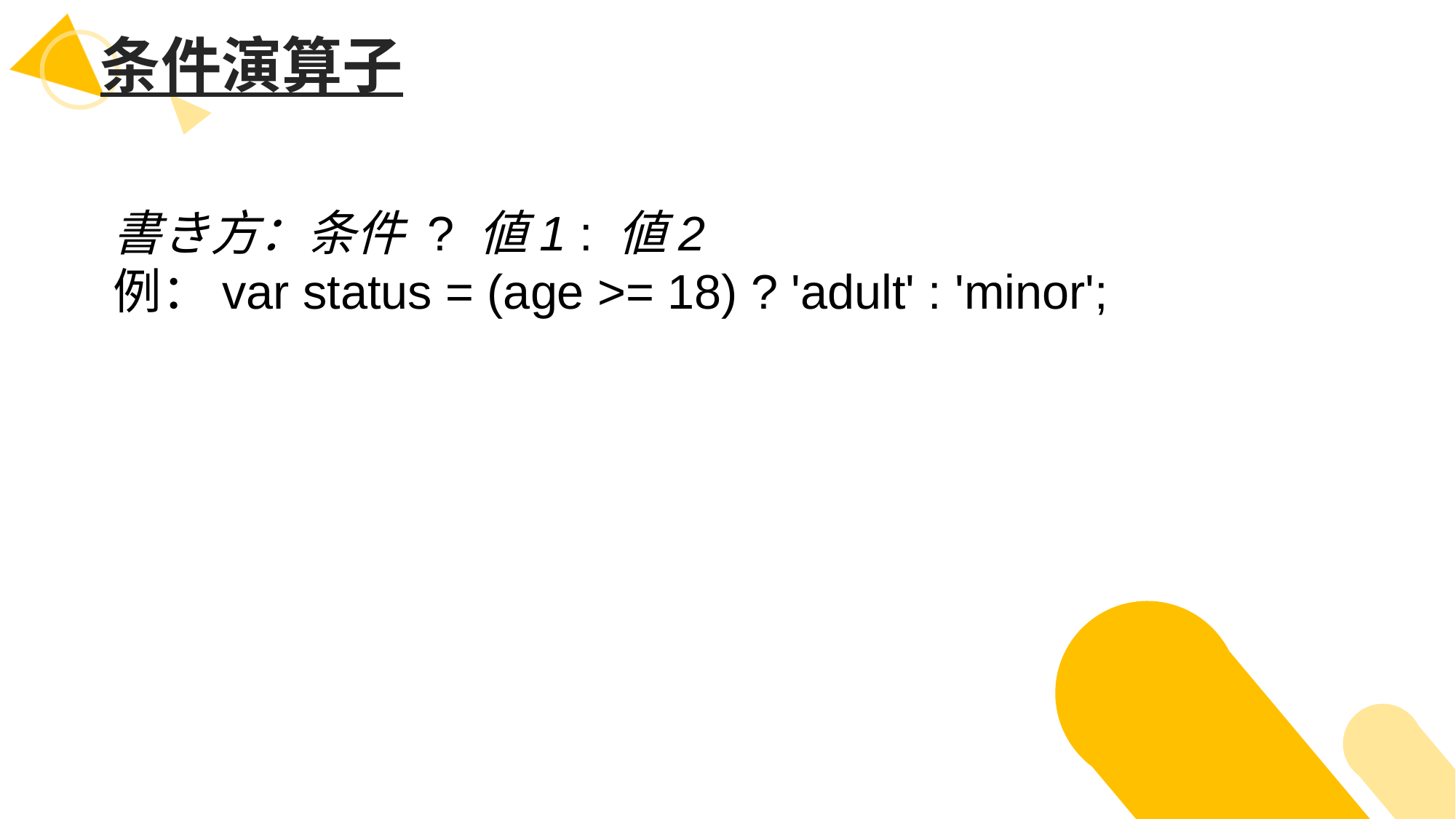

条件演算子

書き方：条件 ? 値1 : 値2
例：var status = (age >= 18) ? 'adult' : 'minor';